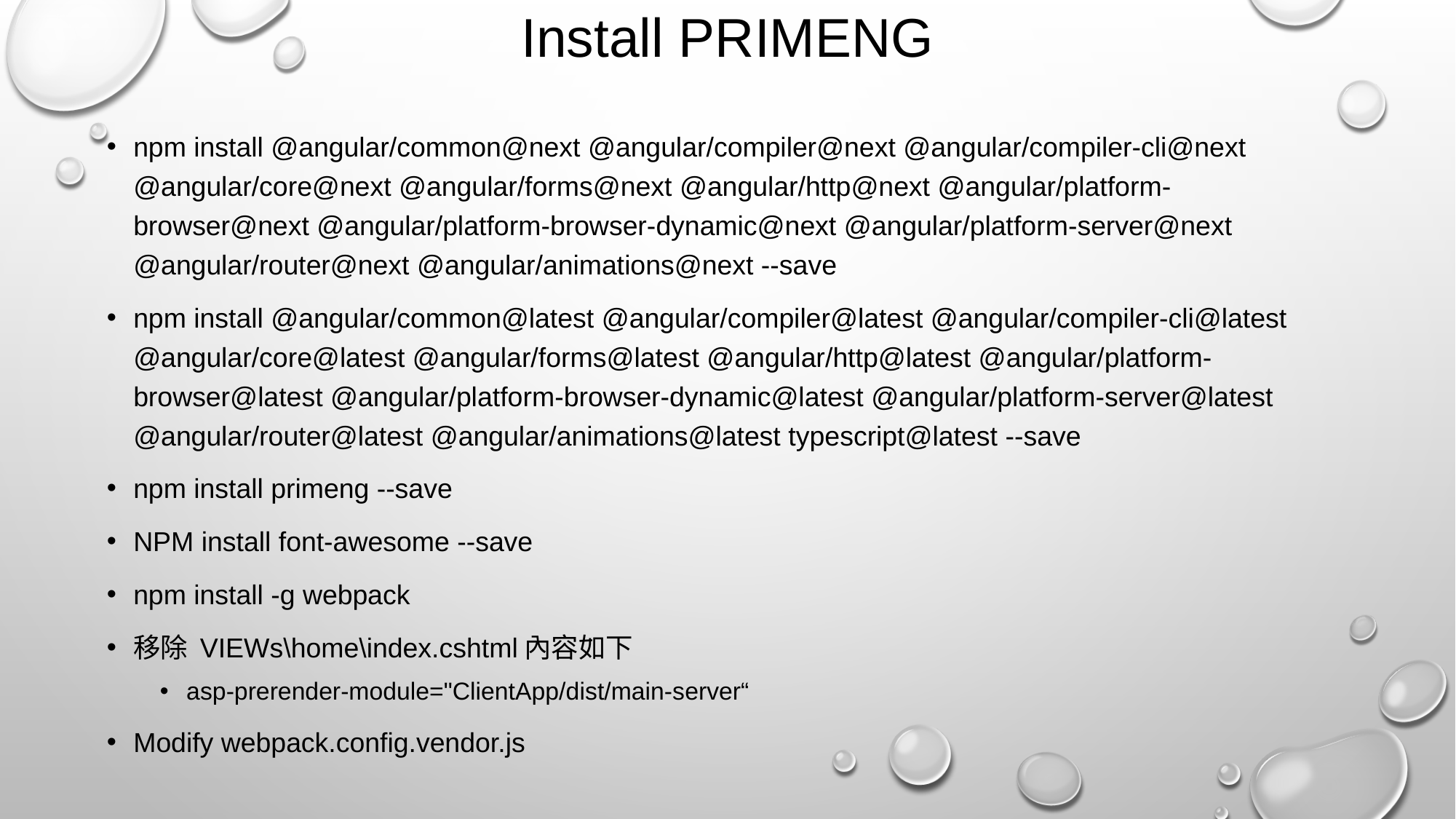

# Install PRIMENG

npm install @angular/common@next @angular/compiler@next @angular/compiler-cli@next @angular/core@next @angular/forms@next @angular/http@next @angular/platform-browser@next @angular/platform-browser-dynamic@next @angular/platform-server@next @angular/router@next @angular/animations@next --save
npm install @angular/common@latest @angular/compiler@latest @angular/compiler-cli@latest @angular/core@latest @angular/forms@latest @angular/http@latest @angular/platform-browser@latest @angular/platform-browser-dynamic@latest @angular/platform-server@latest @angular/router@latest @angular/animations@latest typescript@latest --save
npm install primeng --save
NPM install font-awesome --save
npm install -g webpack
移除 VIEWs\home\index.cshtml內容如下
asp-prerender-module="ClientApp/dist/main-server“
Modify webpack.config.vendor.js